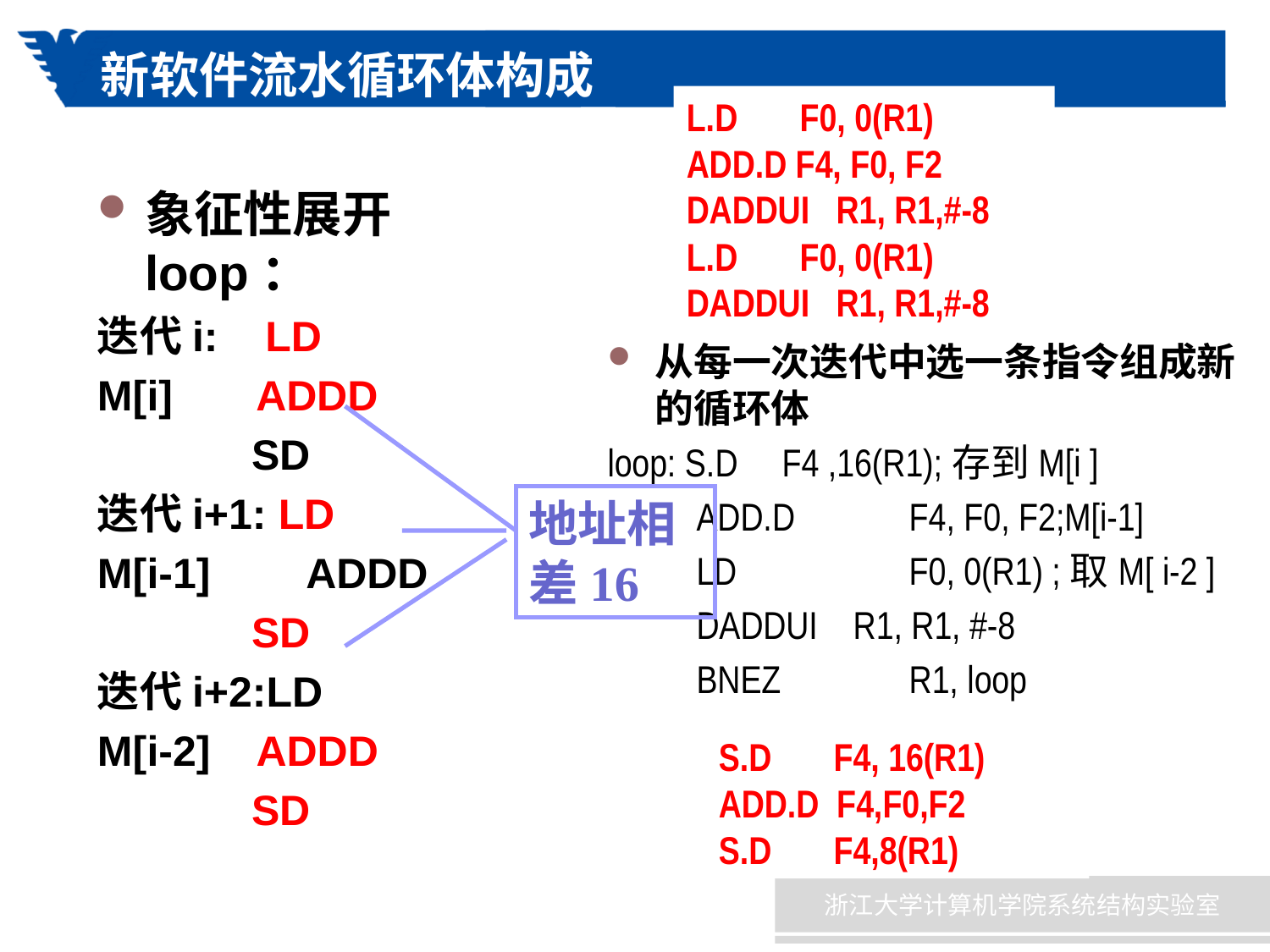

# 新软件流水循环体构成
L.D       F0, 0(R1)
ADD.D F4, F0, F2
DADDUI   R1, R1,#-8
L.D       F0, 0(R1)
DADDUI   R1, R1,#-8
象征性展开loop：
迭代i:    LD
M[i]       ADDD
             SD
迭代i+1: LD
M[i-1]	   ADDD
             SD
迭代i+2:LD
M[i-2]    ADDD
             SD
从每一次迭代中选一条指令组成新的循环体
loop: S.D 	F4 ,16(R1);存到M[i ]
          ADD.D 	F4, F0, F2;M[i-1]
          LD       	F0, 0(R1) ;取M[ i-2 ]
          DADDUI    R1, R1, #-8
          BNEZ  	R1, loop

地址相差16

S.D       F4, 16(R1)
ADD.D  F4,F0,F2
S.D       F4,8(R1)